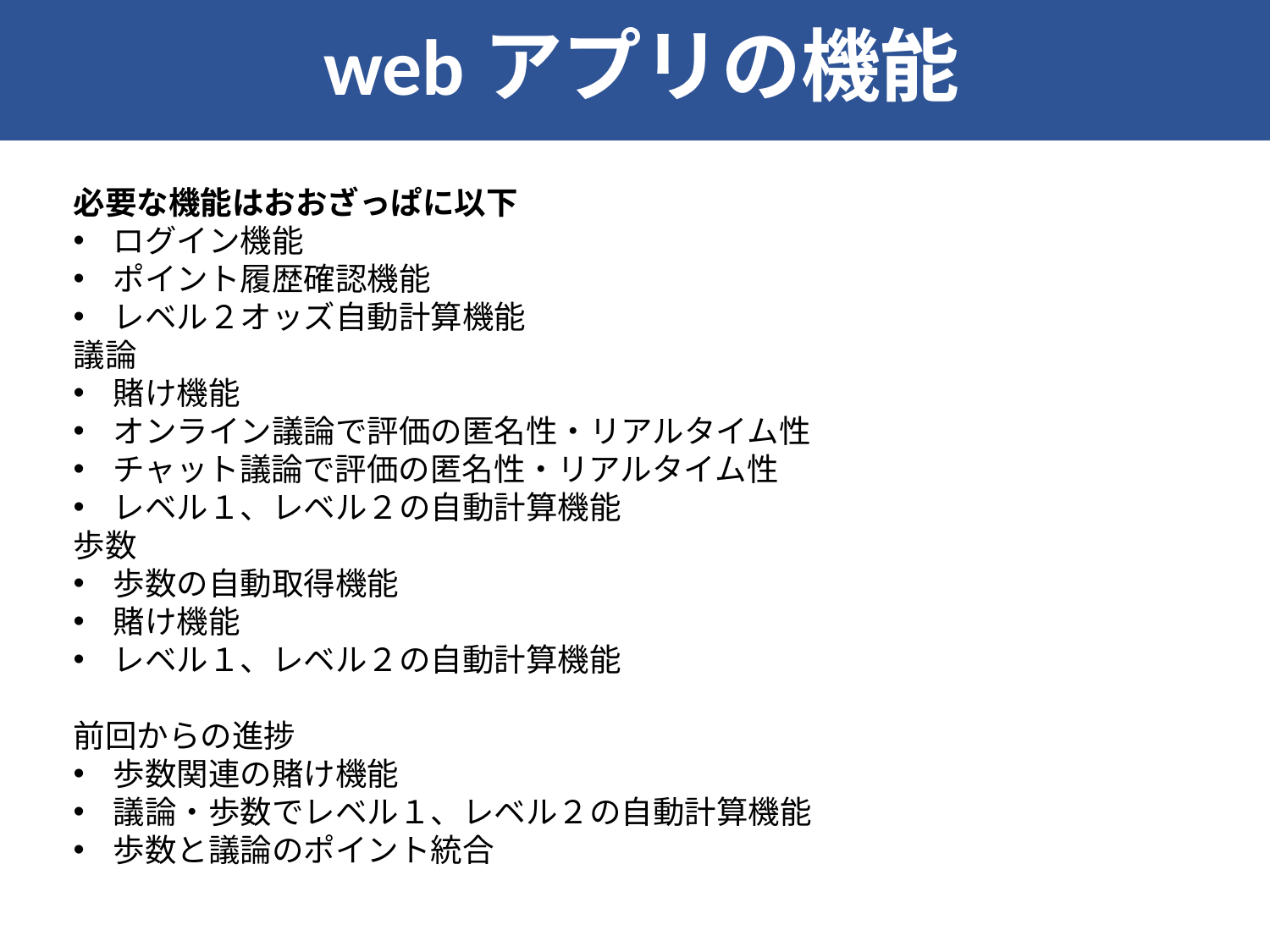

webアプリの機能
DERC
必要な機能はおおざっぱに以下
ログイン機能
ポイント履歴確認機能
レベル２オッズ自動計算機能
議論
賭け機能
オンライン議論で評価の匿名性・リアルタイム性
チャット議論で評価の匿名性・リアルタイム性
レベル１、レベル２の自動計算機能
歩数
歩数の自動取得機能
賭け機能
レベル１、レベル２の自動計算機能

前回からの進捗
歩数関連の賭け機能
議論・歩数でレベル１、レベル２の自動計算機能
歩数と議論のポイント統合